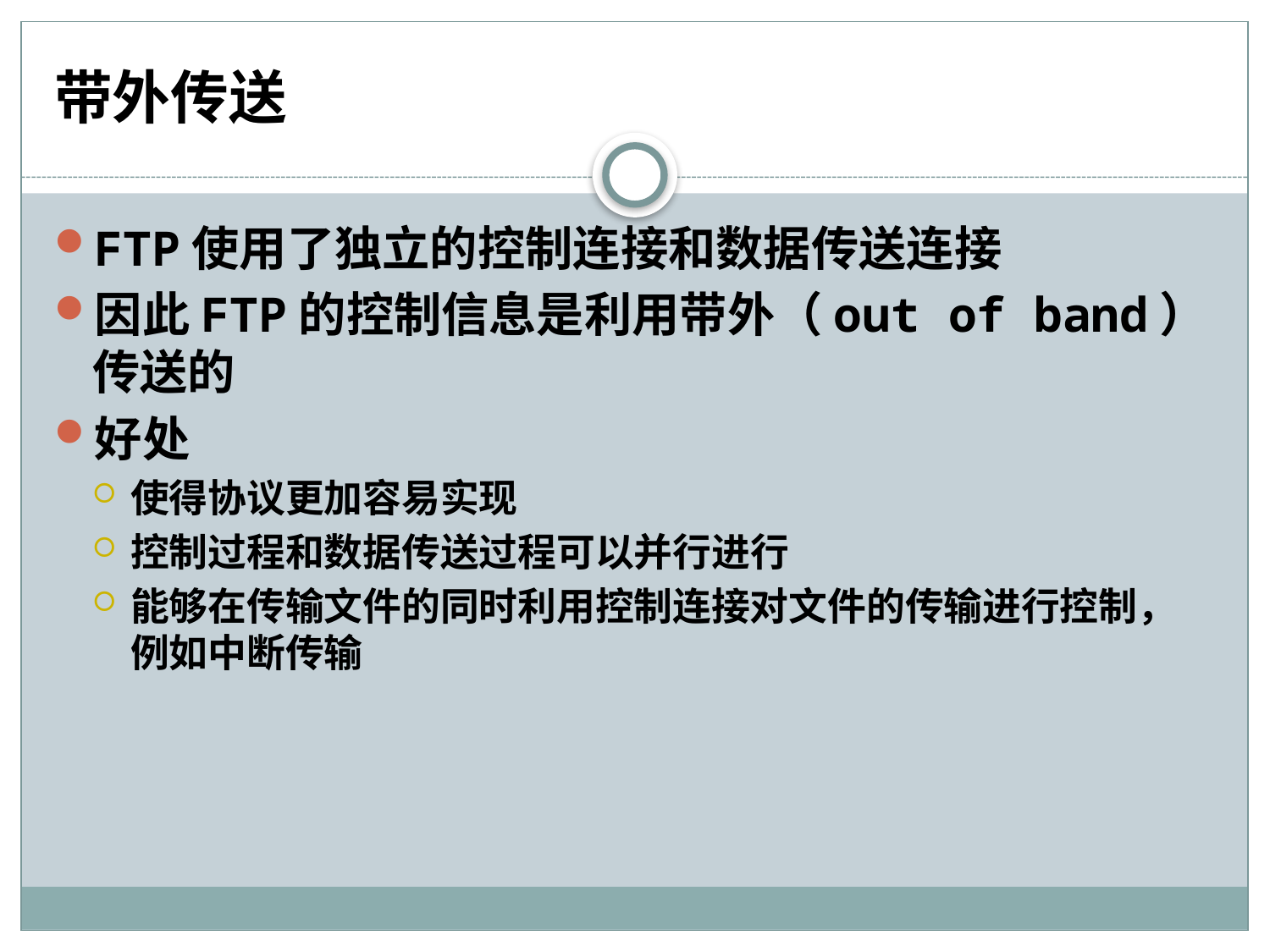

# 带外传送
FTP使用了独立的控制连接和数据传送连接
因此FTP的控制信息是利用带外（out of band）传送的
好处
使得协议更加容易实现
控制过程和数据传送过程可以并行进行
能够在传输文件的同时利用控制连接对文件的传输进行控制，例如中断传输